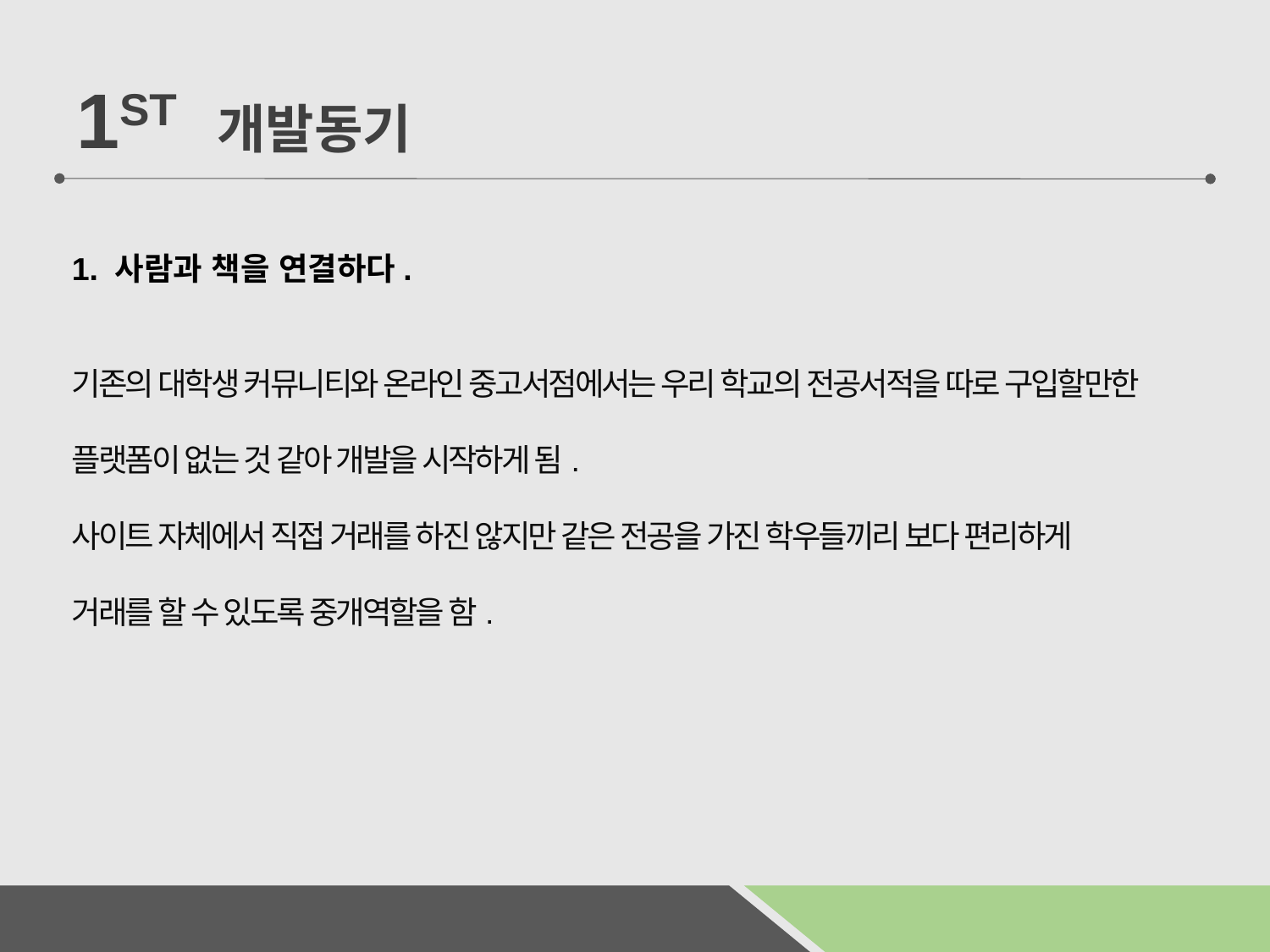

1ST 개발동기
1. 사람과 책을 연결하다.
기존의 대학생 커뮤니티와 온라인 중고서점에서는 우리 학교의 전공서적을 따로 구입할만한 플랫폼이 없는 것 같아 개발을 시작하게 됨.
사이트 자체에서 직접 거래를 하진 않지만 같은 전공을 가진 학우들끼리 보다 편리하게
거래를 할 수 있도록 중개역할을 함.